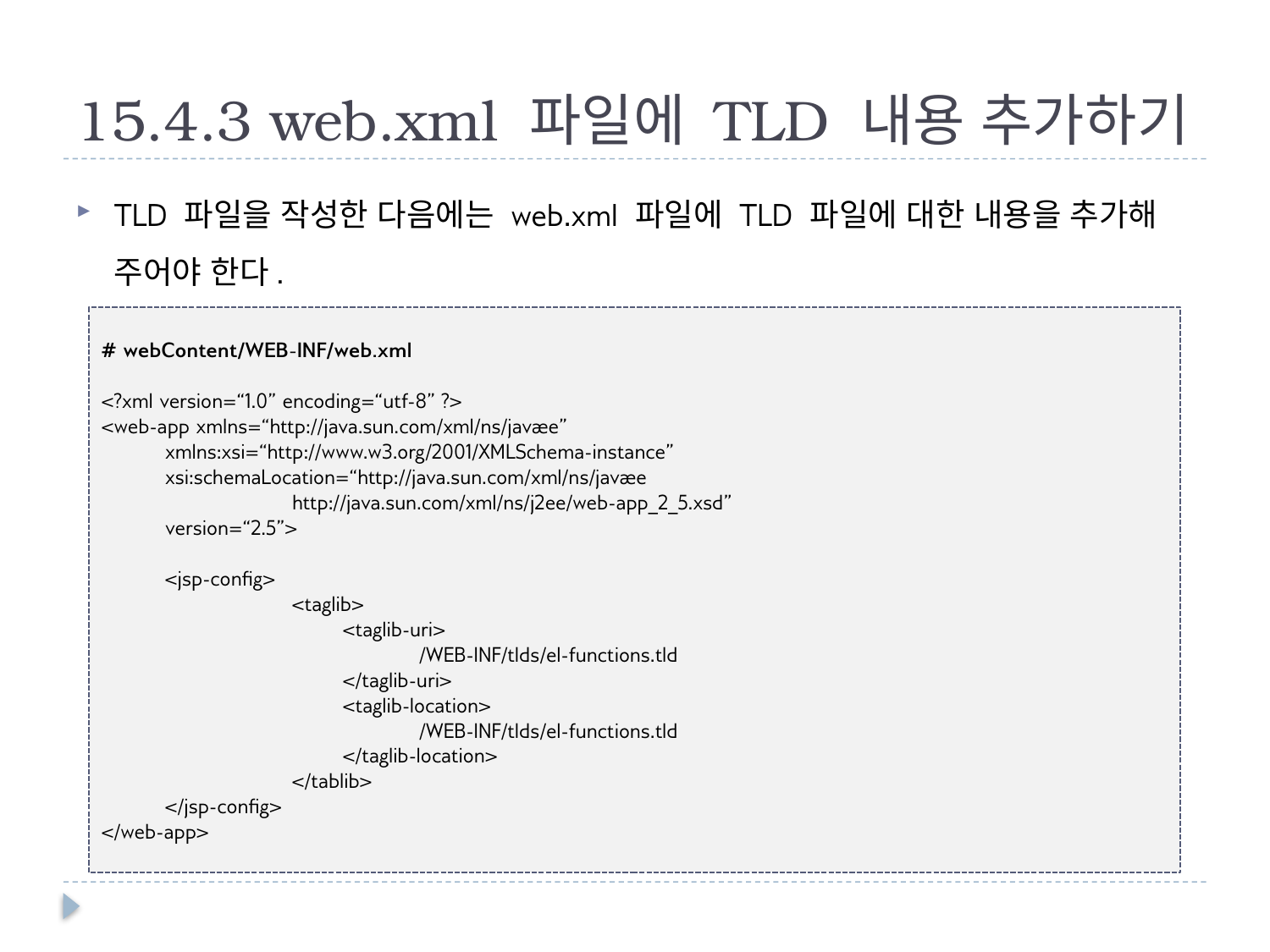

# 15.4.3 web.xml 파일에 TLD 내용 추가하기
TLD 파일을 작성한 다음에는 web.xml 파일에 TLD 파일에 대한 내용을 추가해 주어야 한다.
# webContent/WEB-INF/web.xml

<?xml version=“1.0” encoding=“utf-8” ?>
<web-app xmlns=“http://java.sun.com/xml/ns/javaee”
xmlns:xsi=“http://www.w3.org/2001/XMLSchema-instance”
xsi:schemaLocation=“http://java.sun.com/xml/ns/javaee
	http://java.sun.com/xml/ns/j2ee/web-app_2_5.xsd”
version=“2.5”>

<jsp-config>
	<taglib>
	        <taglib-uri>
		/WEB-INF/tlds/el-functions.tld
	        </taglib-uri>
	        <taglib-location>
		/WEB-INF/tlds/el-functions.tld
	        </taglib-location>
	</tablib>
</jsp-config>
</web-app>